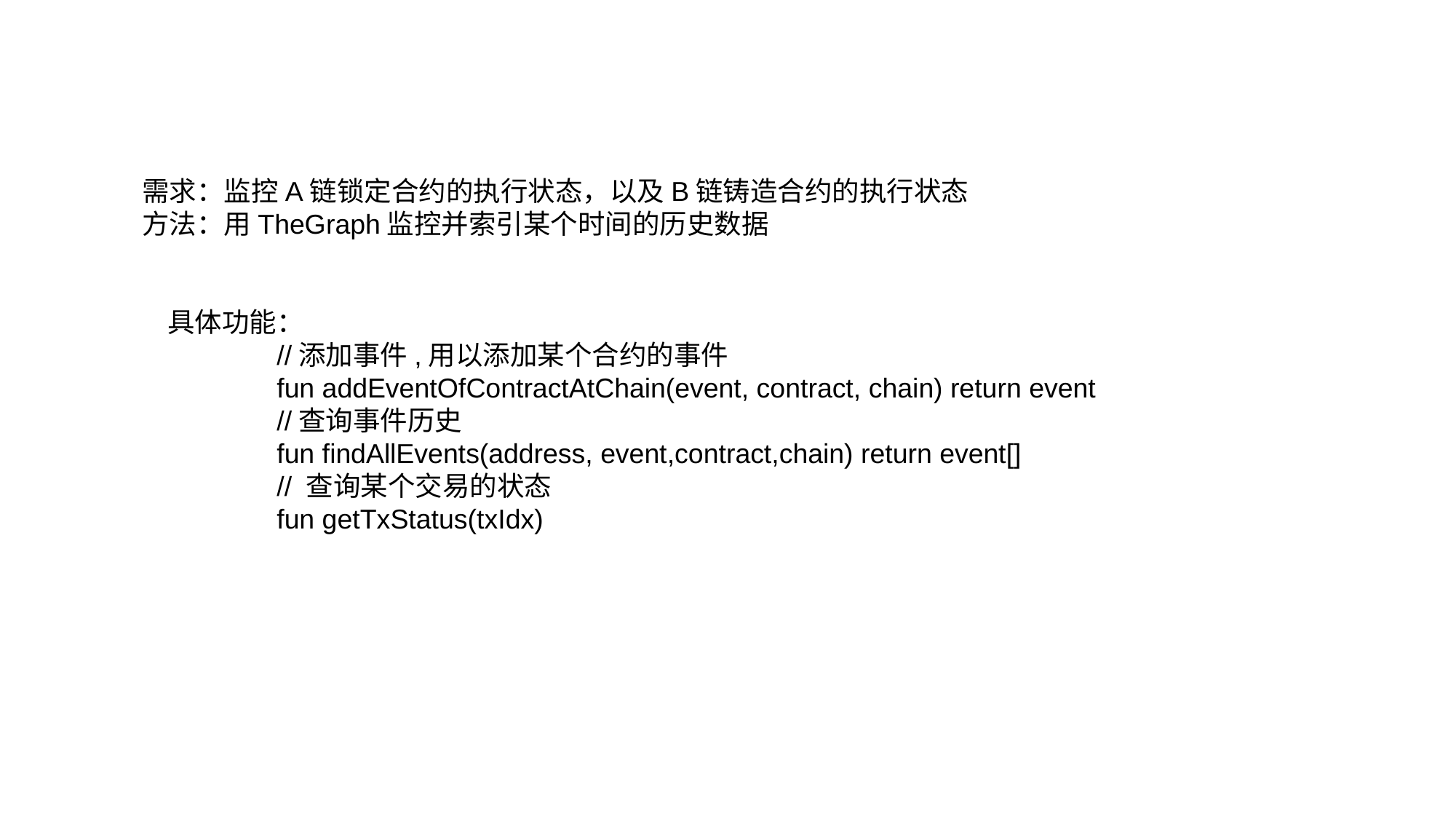

需求：监控A链锁定合约的执行状态，以及B链铸造合约的执行状态
方法：用TheGraph监控并索引某个时间的历史数据
具体功能：
	//添加事件,用以添加某个合约的事件
	fun addEventOfContractAtChain(event, contract, chain) return event
	//查询事件历史
	fun findAllEvents(address, event,contract,chain) return event[]
	// 查询某个交易的状态
	fun getTxStatus(txIdx)